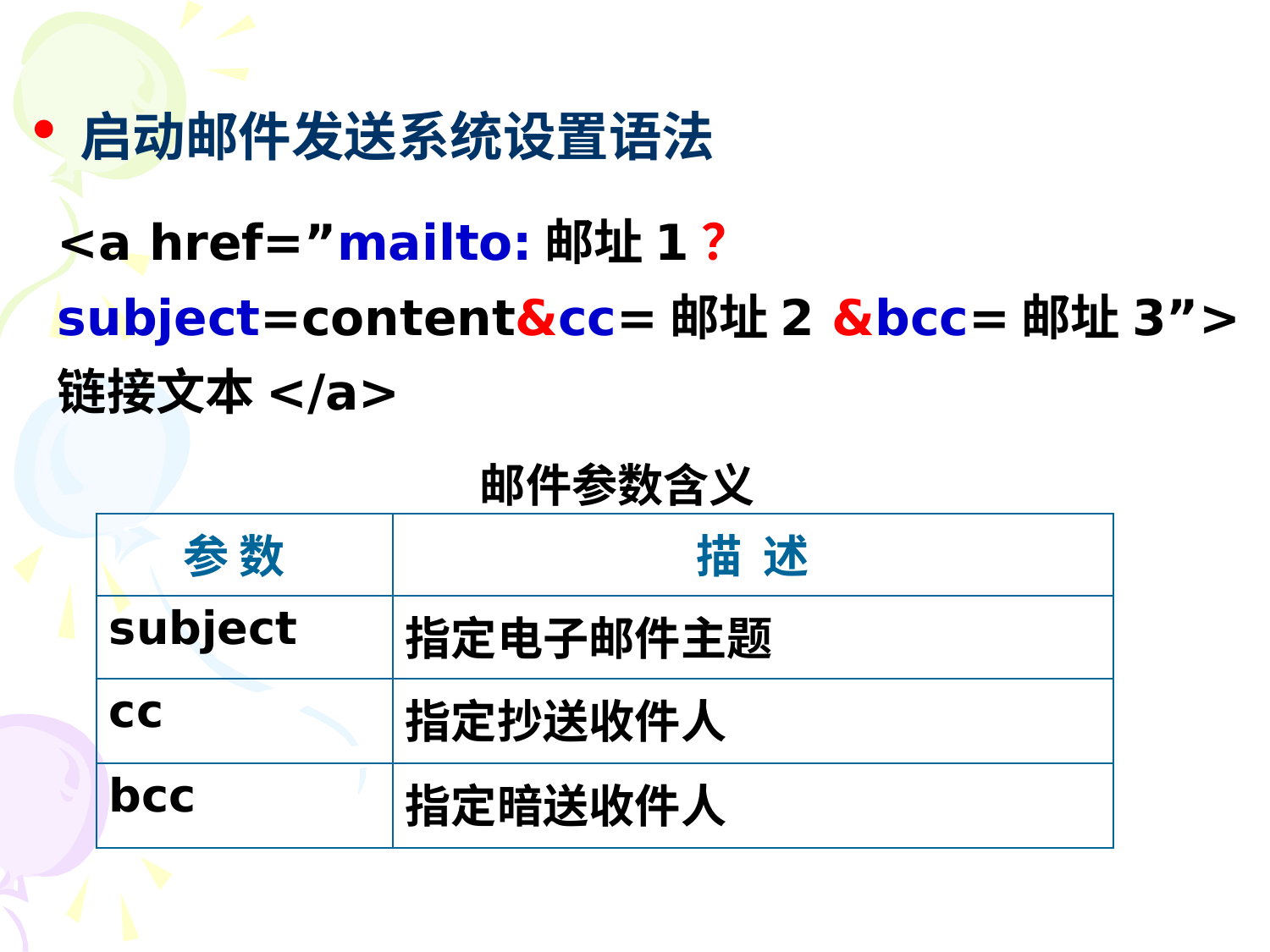

| 启动邮件发送系统设置语法 |
| --- |
# <a href=”mailto:邮址1？subject=content&cc=邮址2 &bcc=邮址3”>链接文本</a>
| 邮件参数含义 |
| --- |
| 参 数 | 描 述 |
| --- | --- |
| subject | 指定电子邮件主题 |
| cc | 指定抄送收件人 |
| bcc | 指定暗送收件人 |